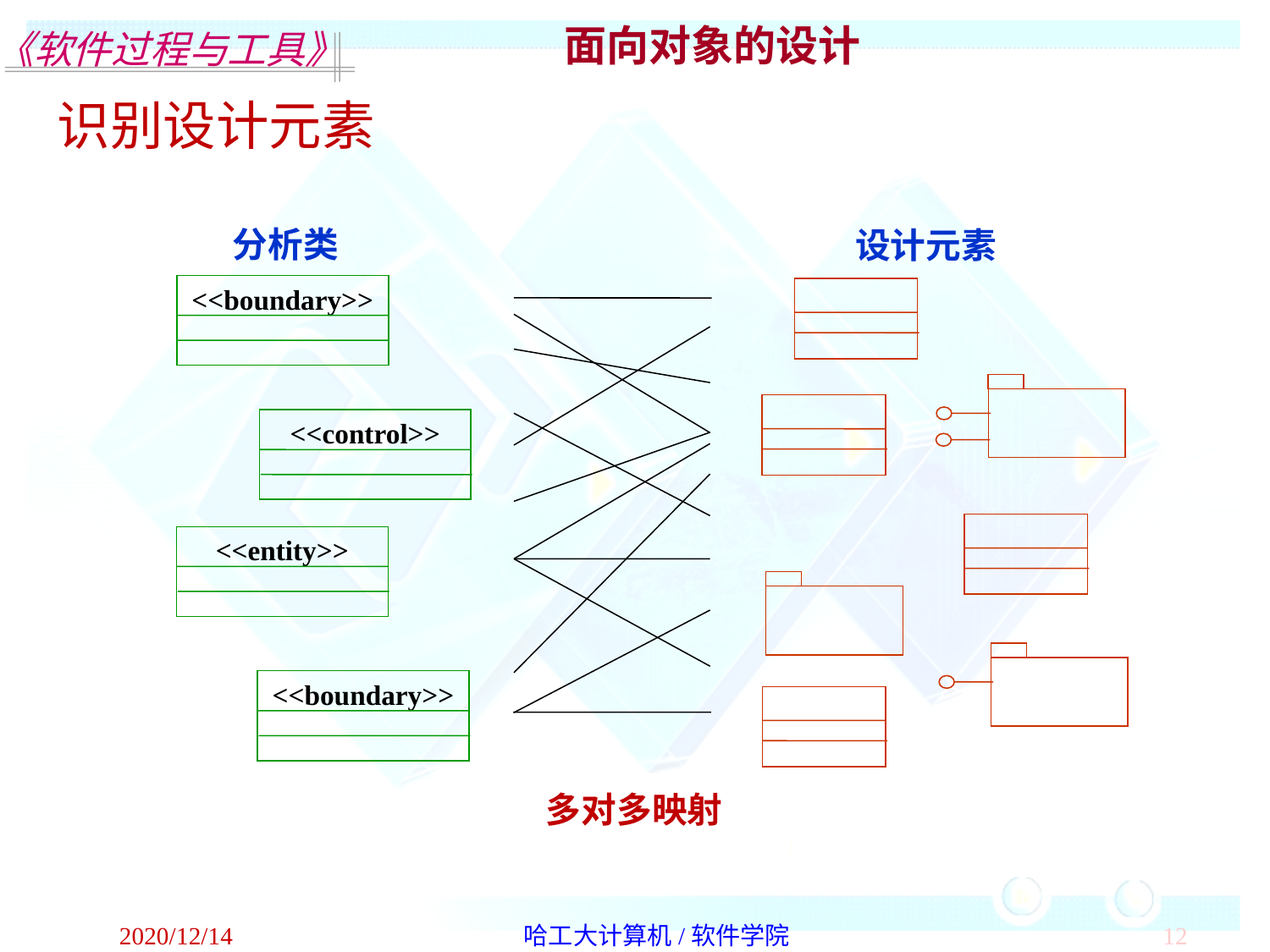

面向对象的设计
识别设计元素
分析类
设计元素
<<boundary>>

<<control>>

<<entity>>

<<boundary>>

多对多映射